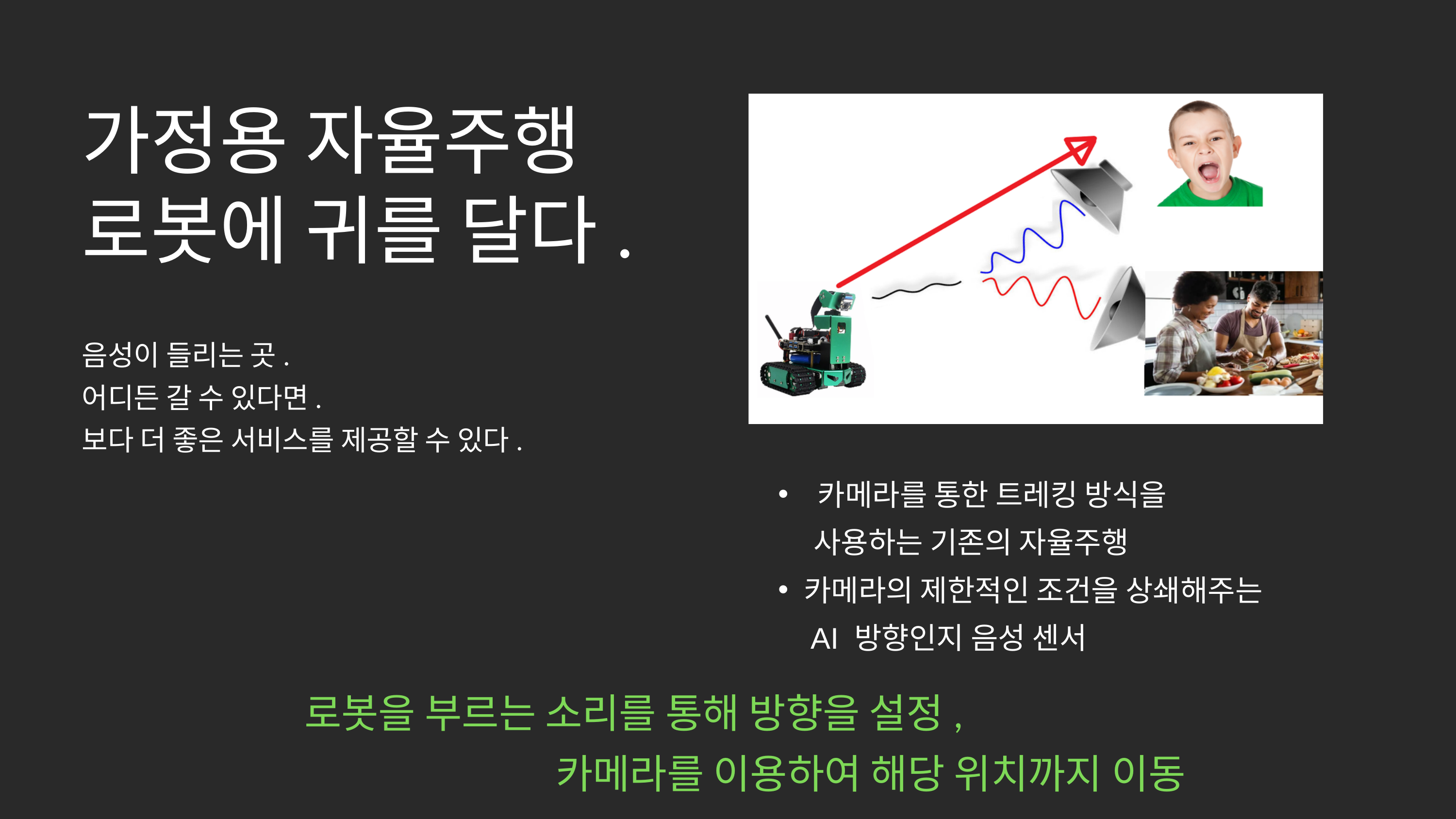

가정용 자율주행
로봇에 귀를 달다.
음성이 들리는 곳.
어디든 갈 수 있다면.
보다 더 좋은 서비스를 제공할 수 있다.

 카메라를 통한 트레킹 방식을
        사용하는 기존의 자율주행
카메라의 제한적인 조건을 상쇄해주는
       AI 방향인지 음성 센서
로봇을 부르는 소리를 통해 방향을 설정,
                                                  카메라를 이용하여 해당 위치까지 이동